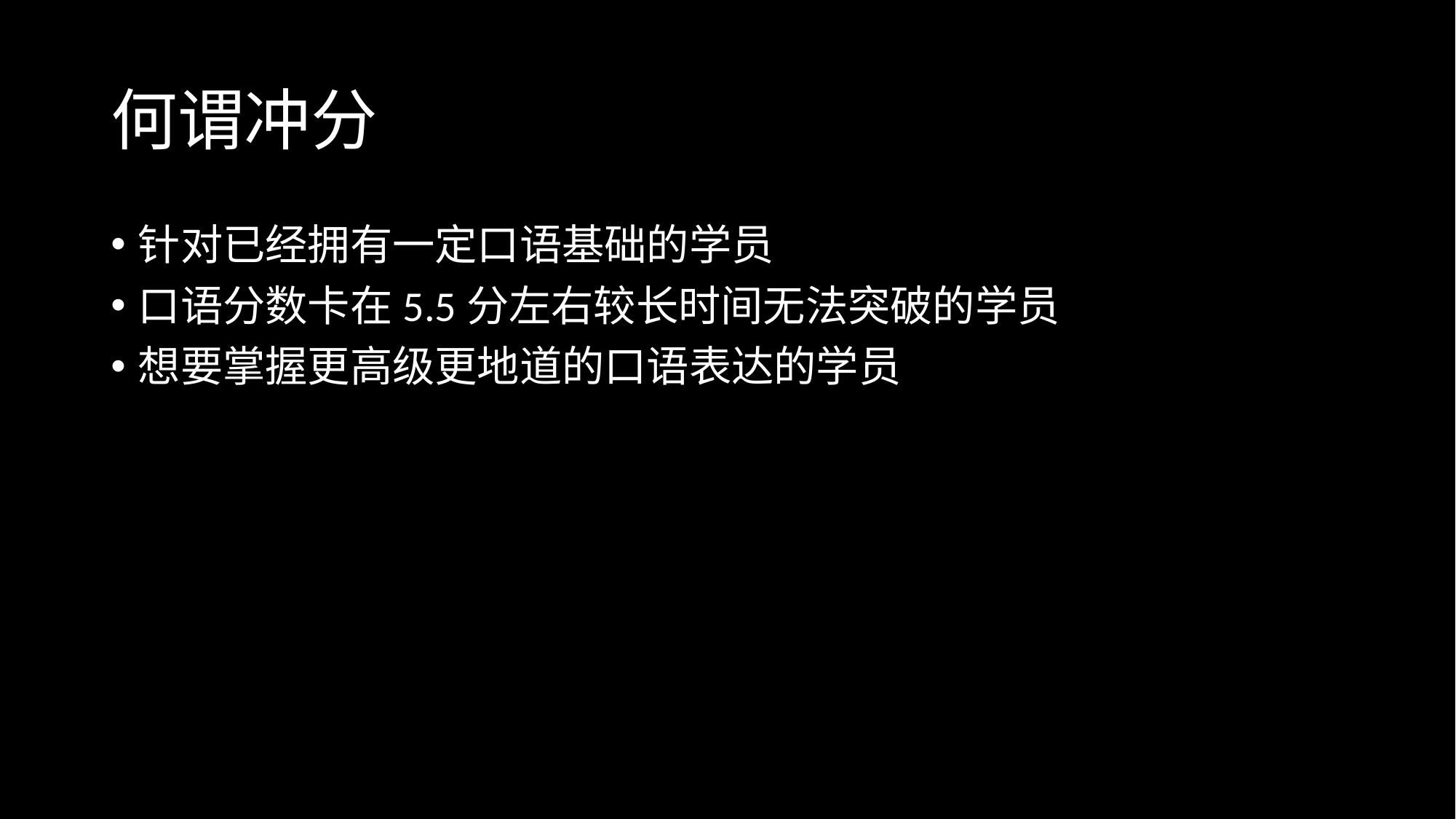

# 何谓冲分
针对已经拥有一定口语基础的学员
口语分数卡在5.5分左右较长时间无法突破的学员
想要掌握更高级更地道的口语表达的学员